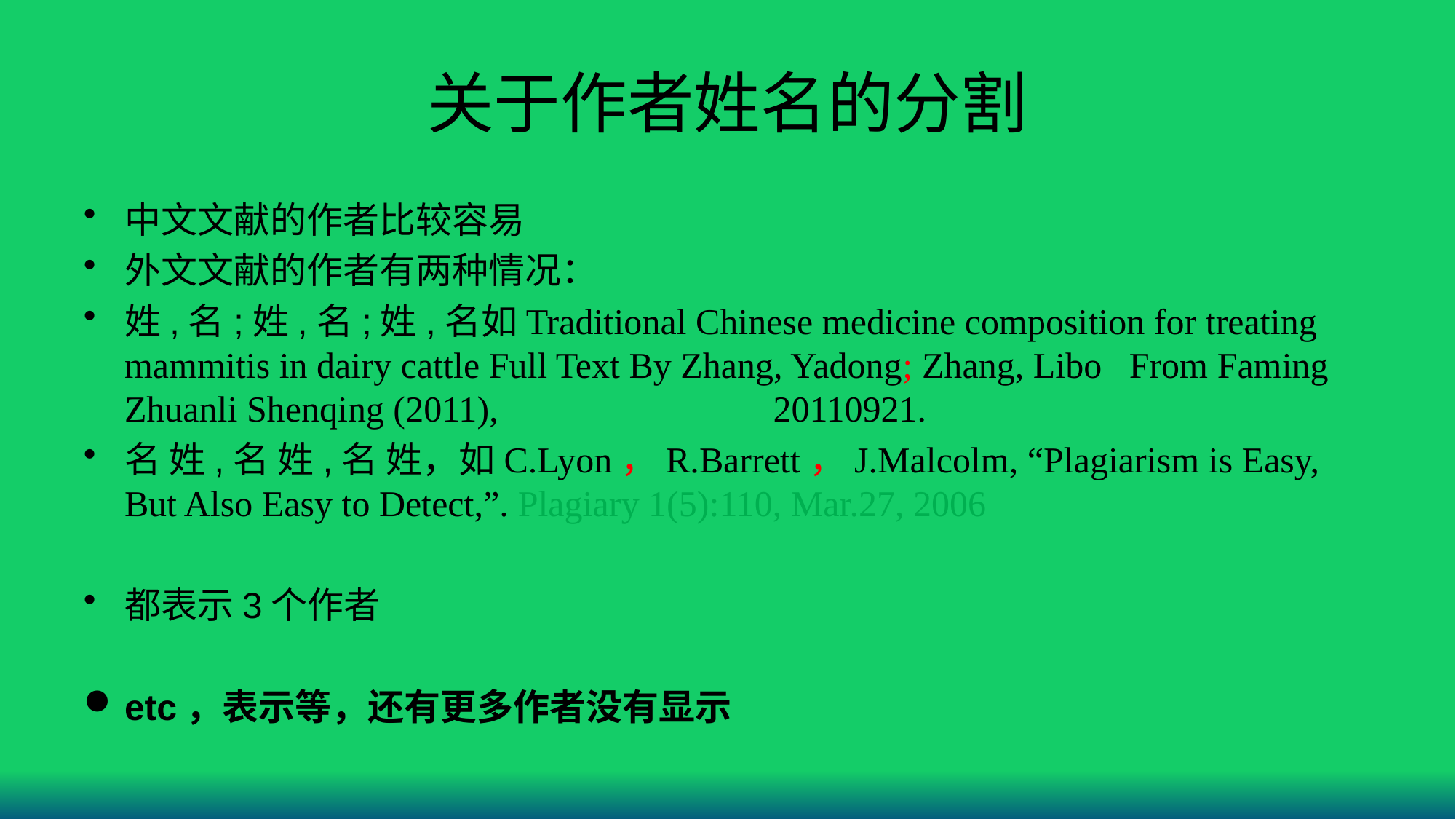

# 关于作者姓名的分割
中文文献的作者比较容易
外文文献的作者有两种情况：
姓,名;姓,名;姓,名如Traditional Chinese medicine composition for treating mammitis in dairy cattle Full Text By Zhang, Yadong; Zhang, Libo   From Faming Zhuanli Shenqing (2011), CN 102188581 A 20110921.
名 姓,名 姓,名 姓，如C.Lyon，R.Barrett，J.Malcolm, “Plagiarism is Easy, But Also Easy to Detect,”. Plagiary 1(5):110, Mar.27, 2006

都表示3个作者
逗号和分号同时用，看分号；逗号单独用，看逗号
etc，表示等，还有更多作者没有显示